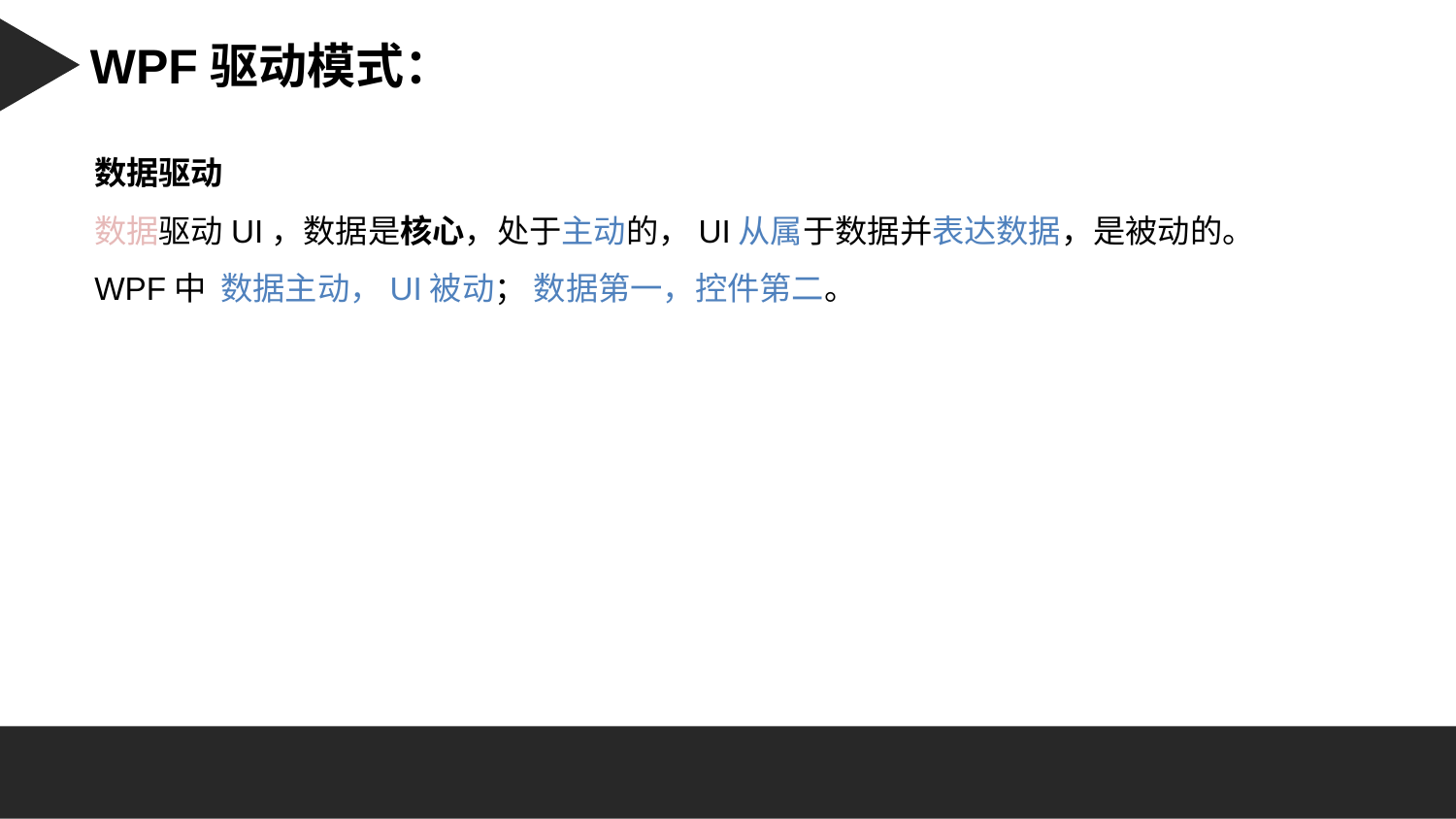

Character 字符串：

WPF驱动模式：
数据驱动
数据驱动UI，数据是核心，处于主动的，UI从属于数据并表达数据，是被动的。
WPF中  数据主动，UI被动； 数据第一，控件第二。